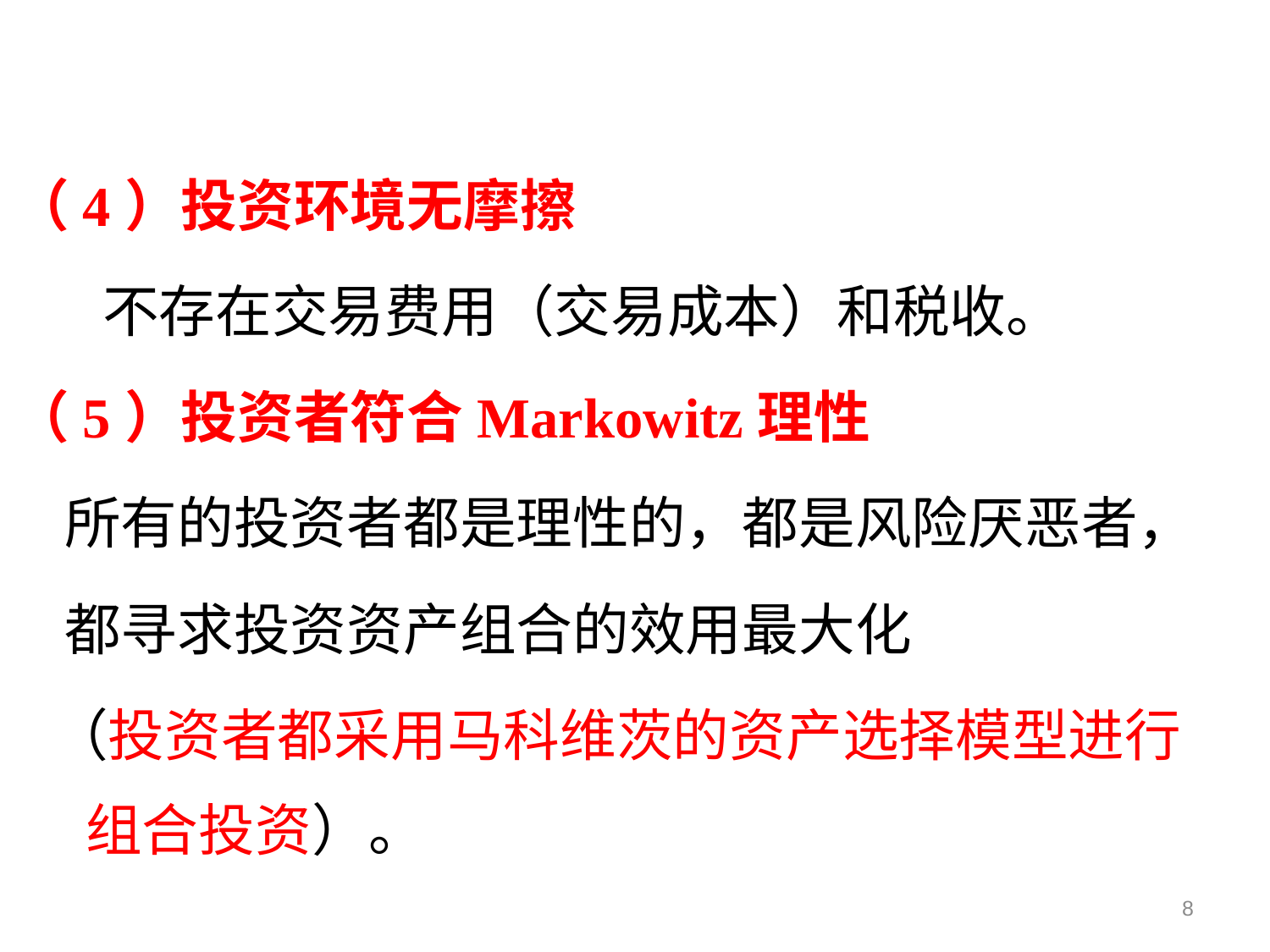

（4）投资环境无摩擦
      不存在交易费用（交易成本）和税收。
（5）投资者符合Markowitz理性
   所有的投资者都是理性的，都是风险厌恶者，
   都寻求投资资产组合的效用最大化
  （投资者都采用马科维茨的资产选择模型进行
  组合投资）。
8